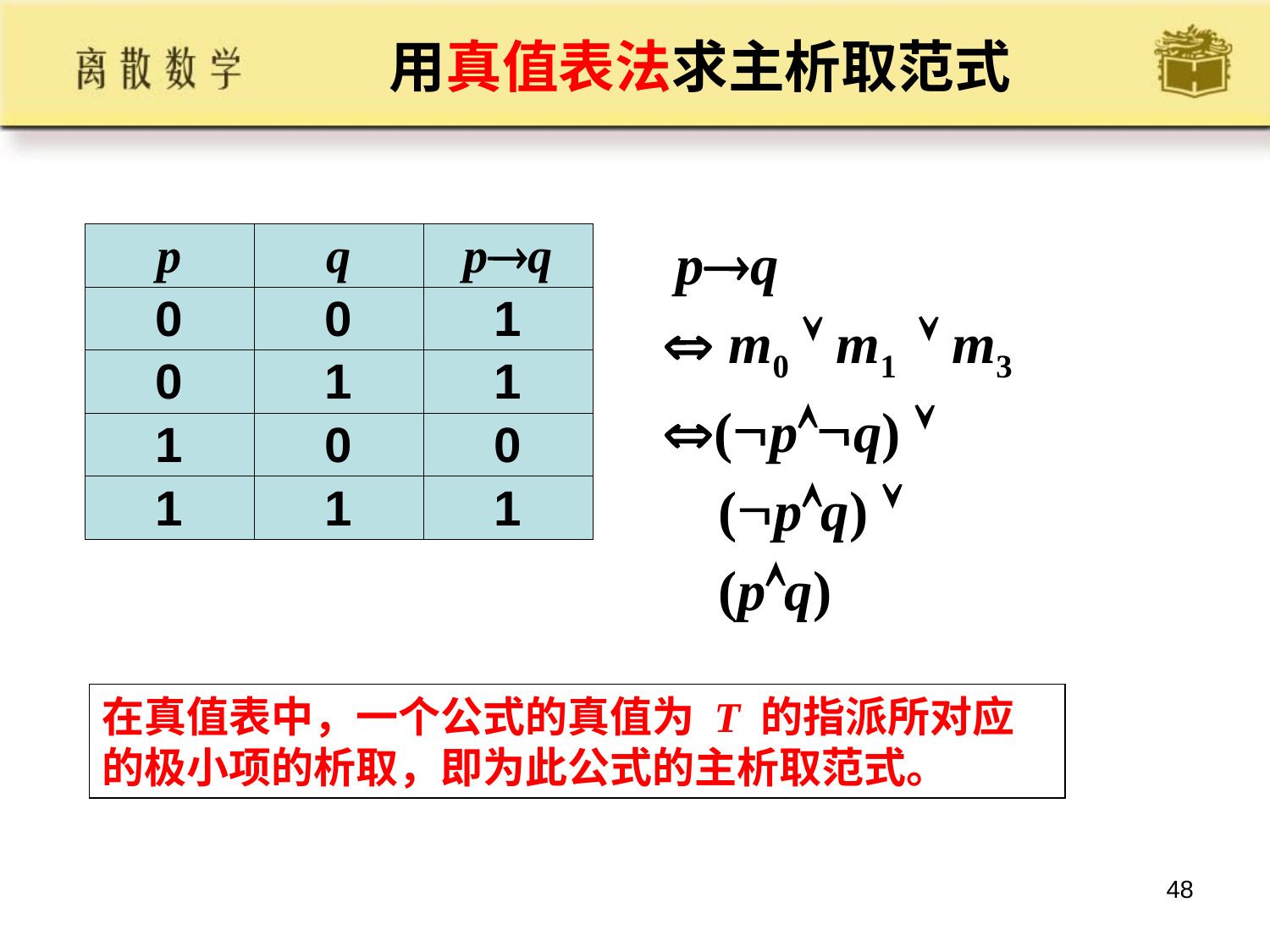

# 用真值表法求主析取范式
  p→q
 ⇔ m0 ∨ m1  ∨ m3
 ⇔(¬p∧¬q) ∨
     (¬p∧q) ∨
     (p∧q)
| p | q | p→q |
| --- | --- | --- |
| 0 | 0 | 1 |
| 0 | 1 | 1 |
| 1 | 0 | 0 |
| 1 | 1 | 1 |
在真值表中，一个公式的真值为 T 的指派所对应的极小项的析取，即为此公式的主析取范式。
48